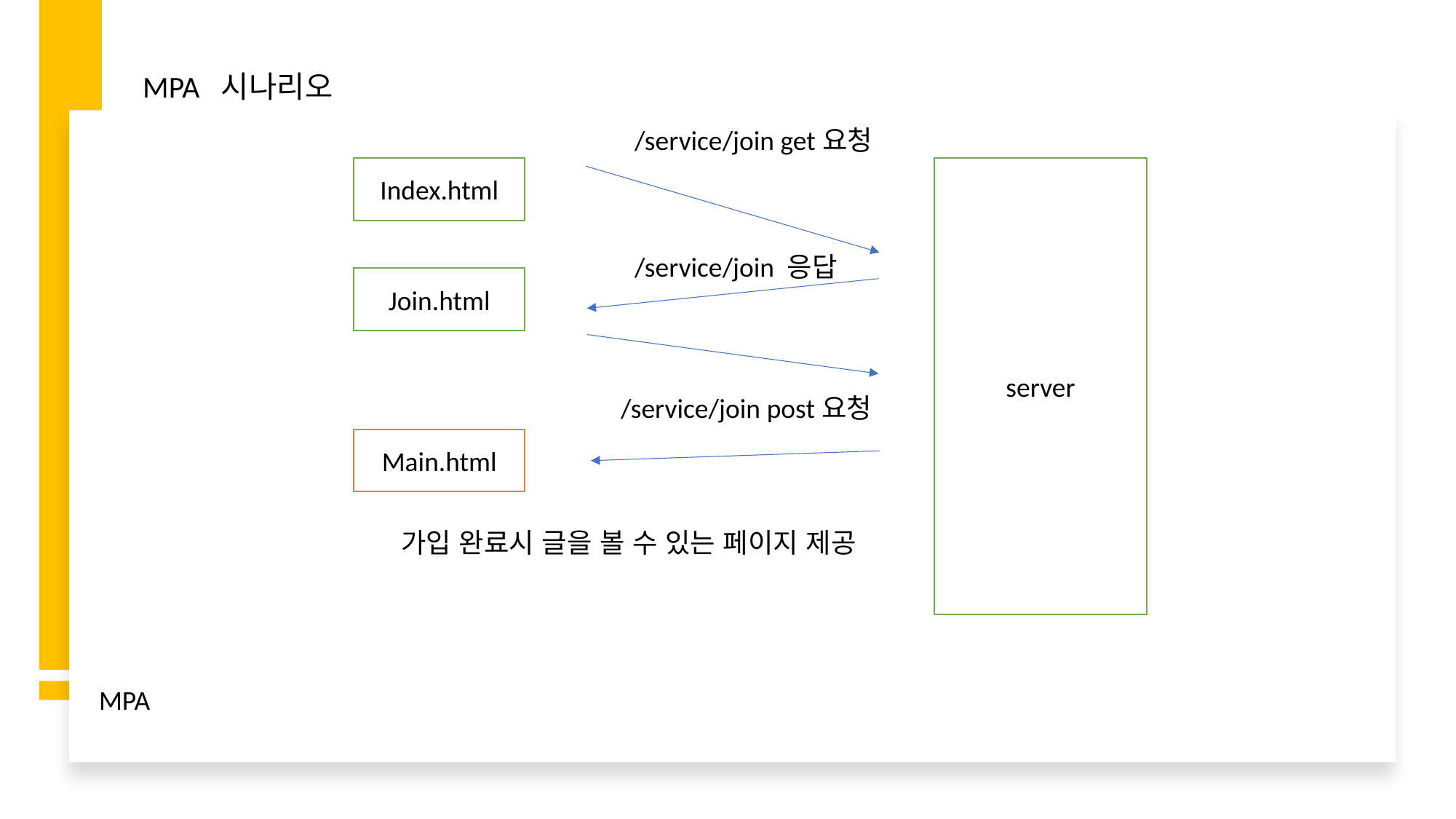

MPA  시나리오

/service/join get요청
server
Index.html
/service/join 응답

Join.html

/service/join post요청
Main.html
가입 완료시 글을 볼 수 있는 페이지 제공
MPA